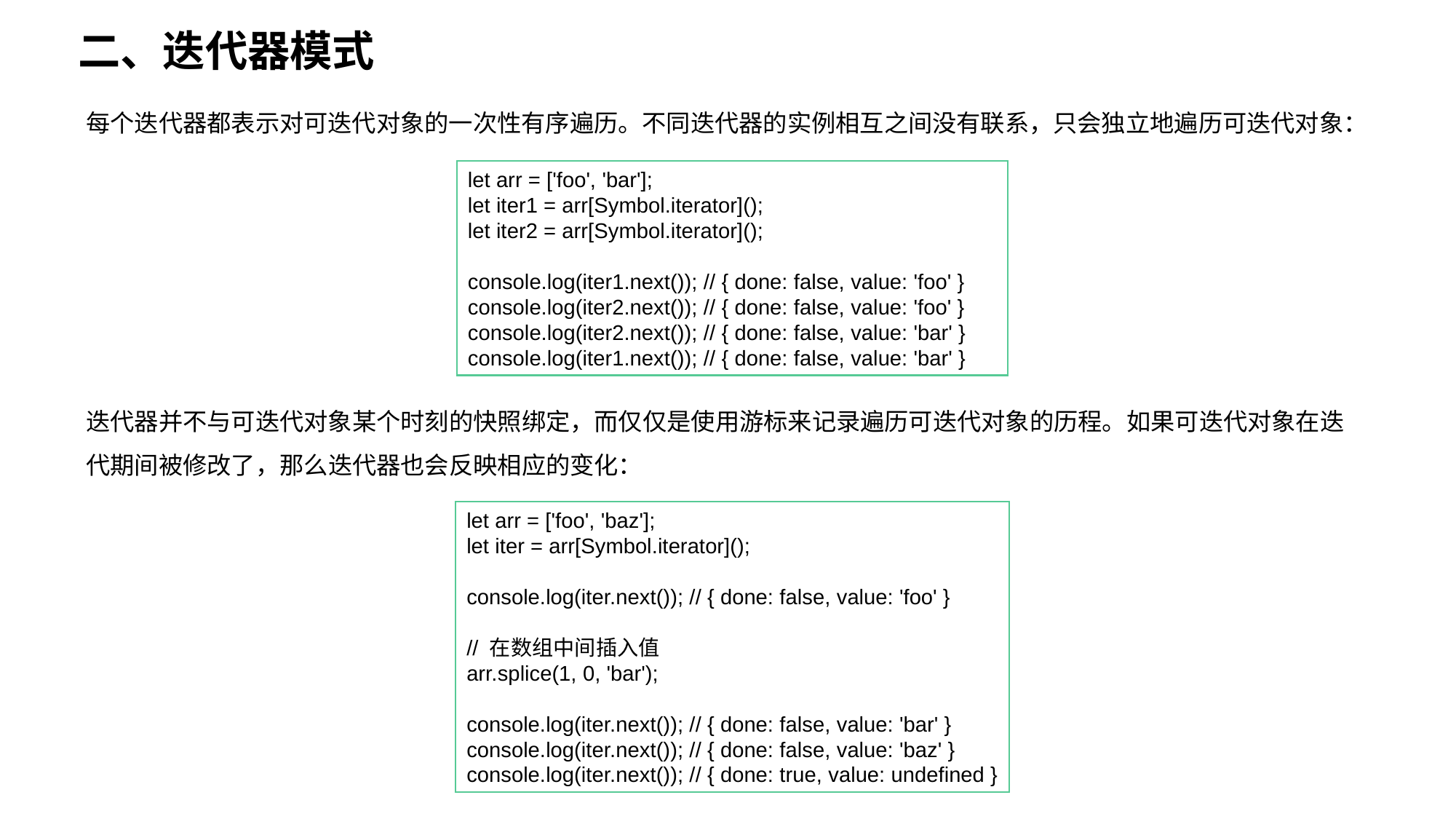

二、迭代器模式
每个迭代器都表示对可迭代对象的一次性有序遍历。不同迭代器的实例相互之间没有联系，只会独立地遍历可迭代对象：
let arr = ['foo', 'bar'];
let iter1 = arr[Symbol.iterator]();
let iter2 = arr[Symbol.iterator]();

console.log(iter1.next()); // { done: false, value: 'foo' }
console.log(iter2.next()); // { done: false, value: 'foo' }
console.log(iter2.next()); // { done: false, value: 'bar' }
console.log(iter1.next()); // { done: false, value: 'bar' }
迭代器并不与可迭代对象某个时刻的快照绑定，而仅仅是使用游标来记录遍历可迭代对象的历程。如果可迭代对象在迭代期间被修改了，那么迭代器也会反映相应的变化：
let arr = ['foo', 'baz'];
let iter = arr[Symbol.iterator]();

console.log(iter.next()); // { done: false, value: 'foo' }

// 在数组中间插入值
arr.splice(1, 0, 'bar');

console.log(iter.next()); // { done: false, value: 'bar' }
console.log(iter.next()); // { done: false, value: 'baz' }
console.log(iter.next()); // { done: true, value: undefined }